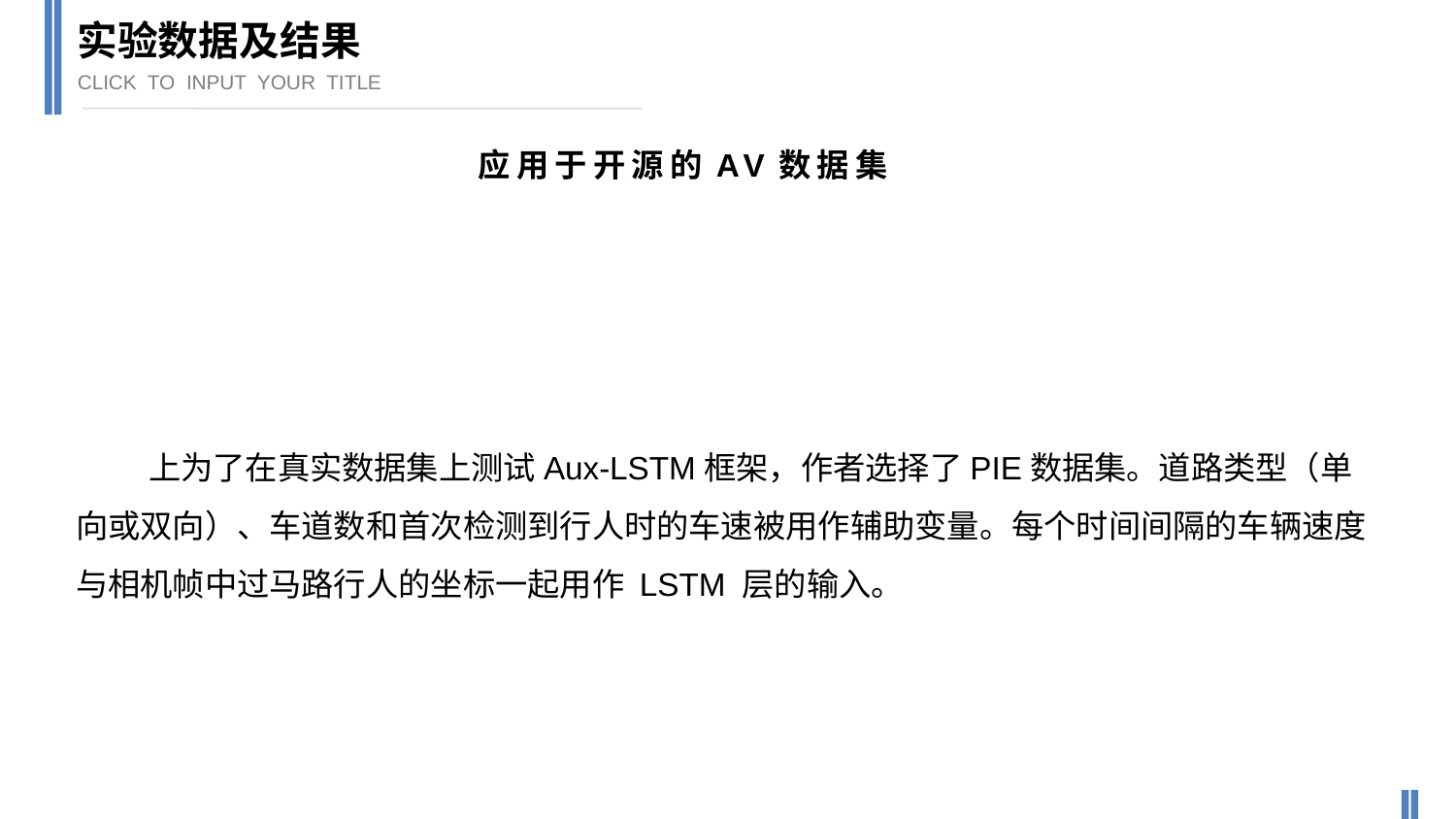

实验数据及结果
CLICK  TO  INPUT  YOUR  TITLE
应用于开源的AV数据集
上为了在真实数据集上测试Aux-LSTM框架，作者选择了PIE数据集。道路类型（单向或双向）、车道数和首次检测到行人时的车速被用作辅助变量。每个时间间隔的车辆速度与相机帧中过马路行人的坐标一起用作 LSTM 层的输入。